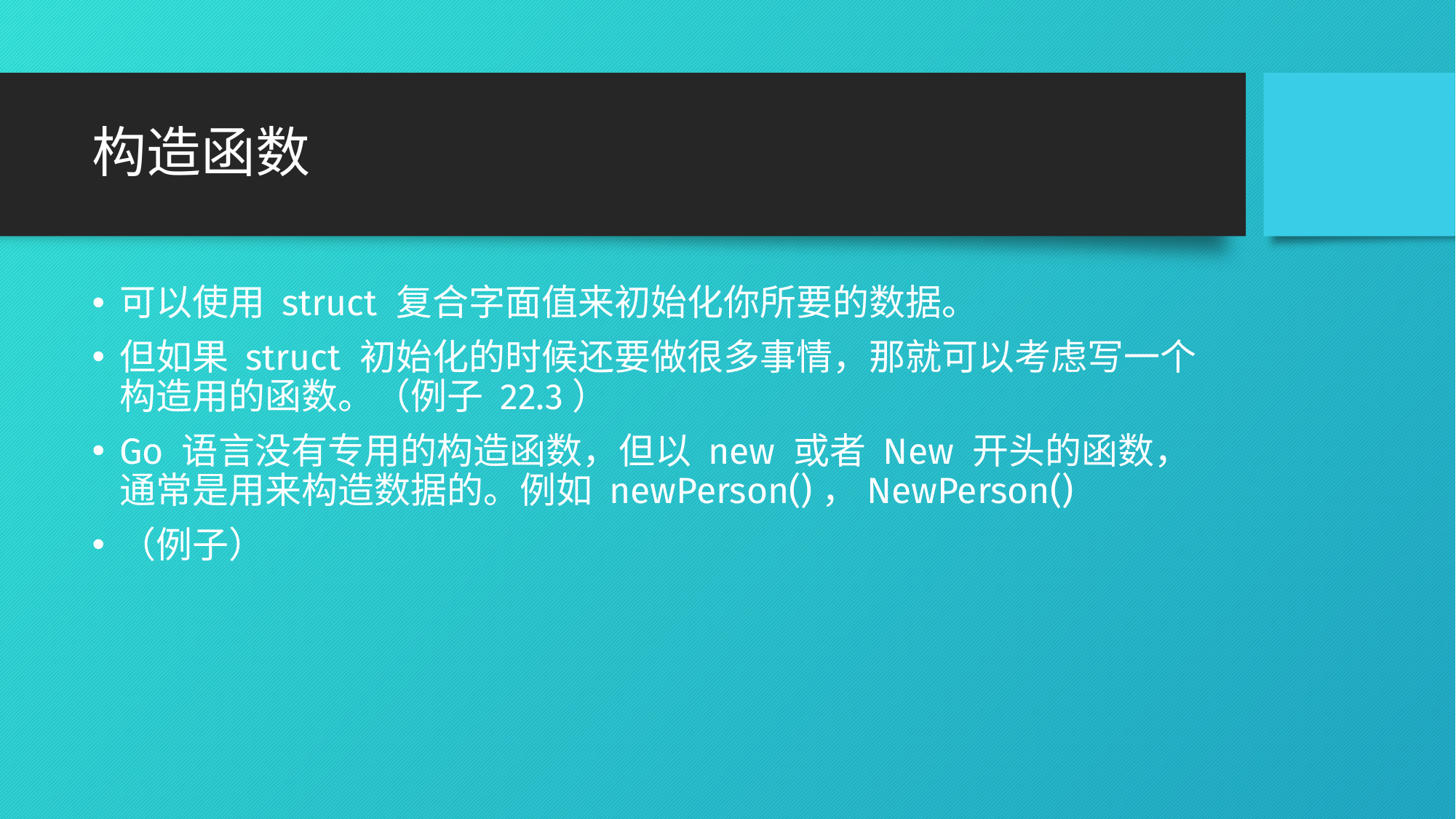

# 构造函数
可以使用 struct 复合字面值来初始化你所要的数据。
但如果 struct 初始化的时候还要做很多事情，那就可以考虑写一个构造用的函数。（例子 22.3）
Go 语言没有专用的构造函数，但以 new 或者 New 开头的函数，通常是用来构造数据的。例如 newPerson()，NewPerson()
（例子）